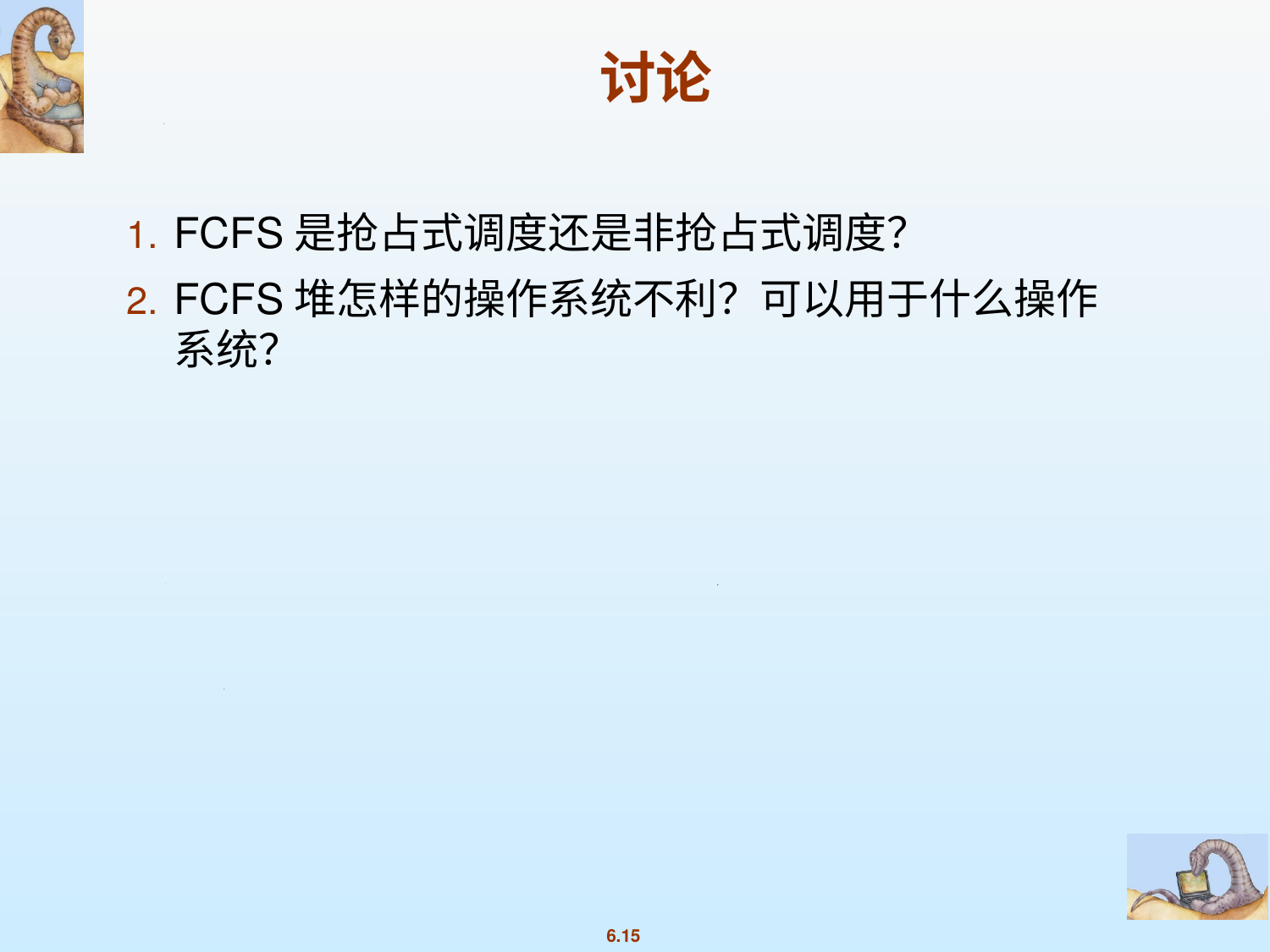

讨论
FCFS是抢占式调度还是非抢占式调度？
FCFS堆怎样的操作系统不利？可以用于什么操作系统？